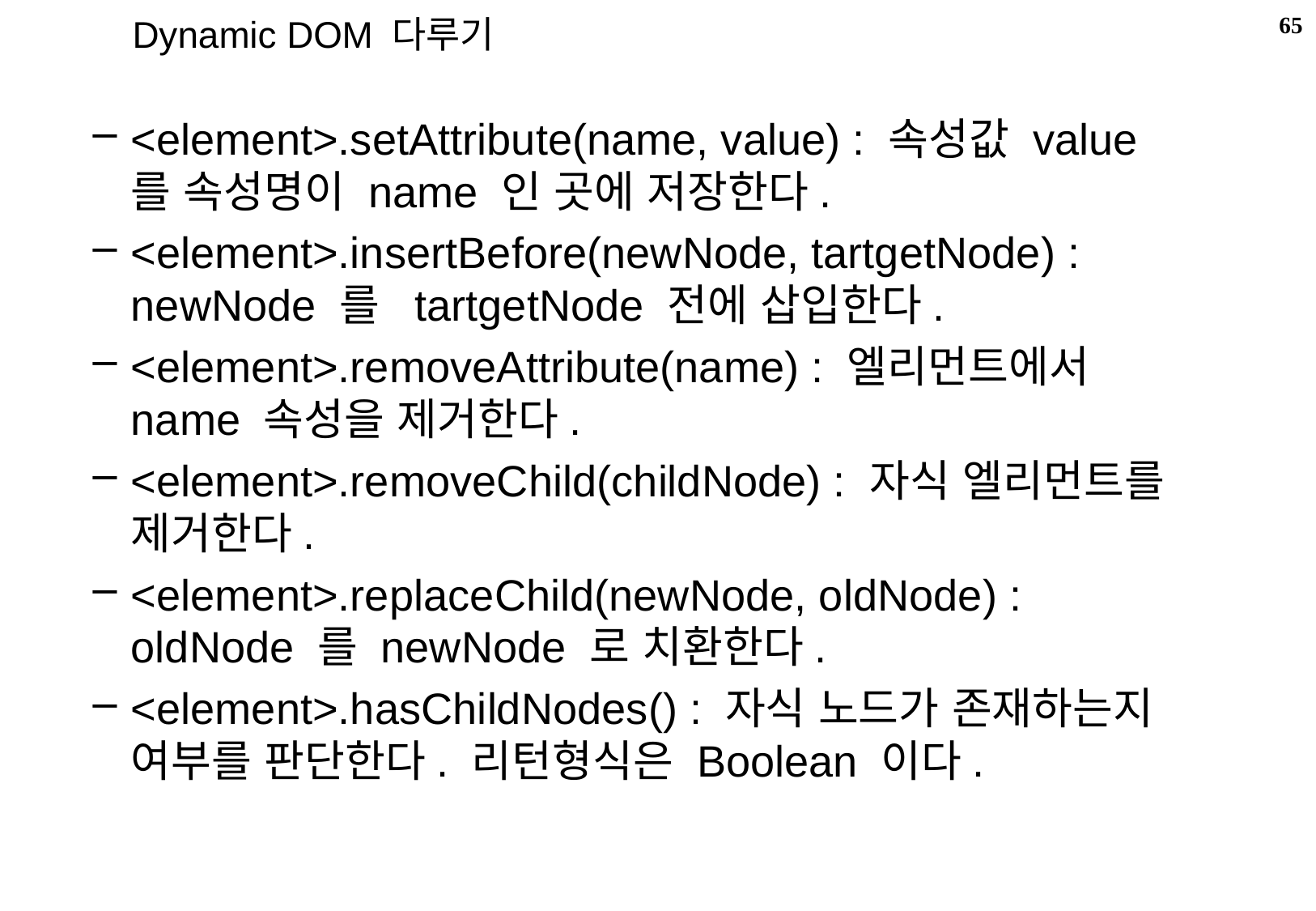

65
Dynamic DOM 다루기
<element>.setAttribute(name, value) : 속성값 value 를 속성명이 name 인 곳에 저장한다.
<element>.insertBefore(newNode, tartgetNode) : newNode 를  tartgetNode 전에 삽입한다.
<element>.removeAttribute(name) : 엘리먼트에서 name 속성을 제거한다.
<element>.removeChild(childNode) : 자식 엘리먼트를 제거한다.
<element>.replaceChild(newNode, oldNode) : oldNode 를 newNode 로 치환한다.
<element>.hasChildNodes() : 자식 노드가 존재하는지 여부를 판단한다. 리턴형식은 Boolean 이다.